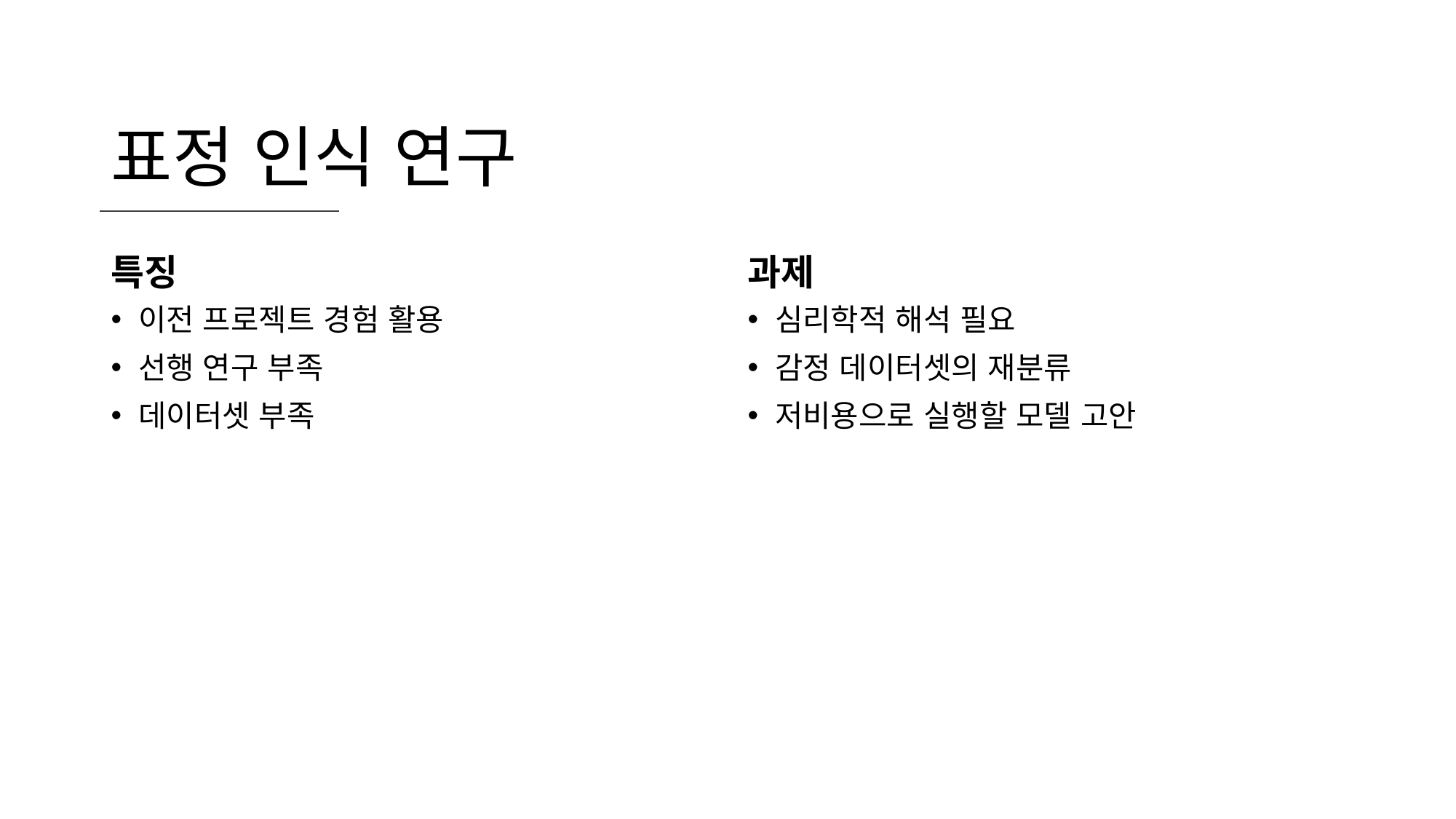

# 표정 인식 연구
특징
과제
이전 프로젝트 경험 활용
선행 연구 부족
데이터셋 부족
심리학적 해석 필요
감정 데이터셋의 재분류
저비용으로 실행할 모델 고안